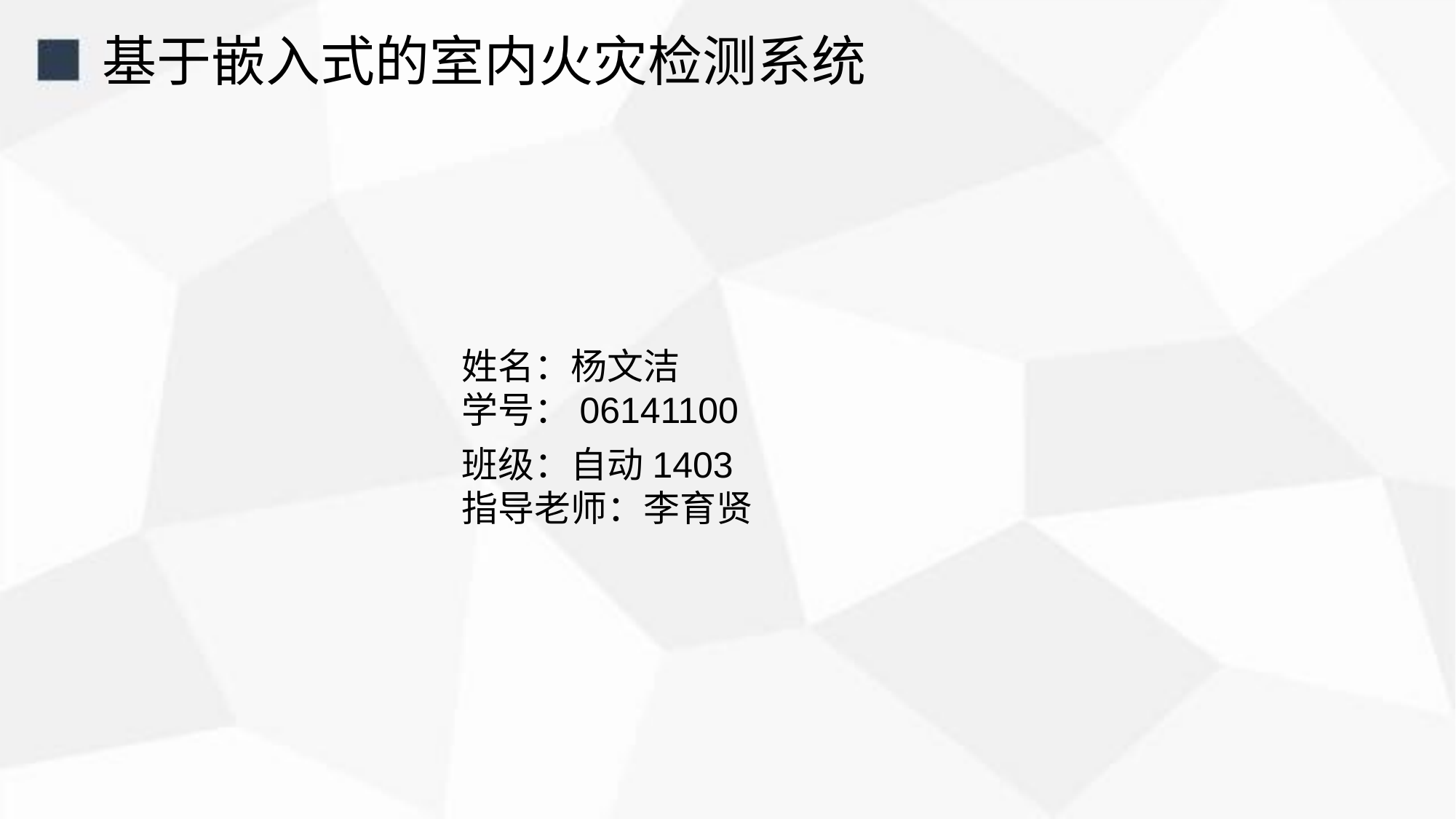

# 基于嵌入式的室内火灾检测系统

姓名：杨文洁
学号：06141100
班级：自动1403
指导老师：李育贤